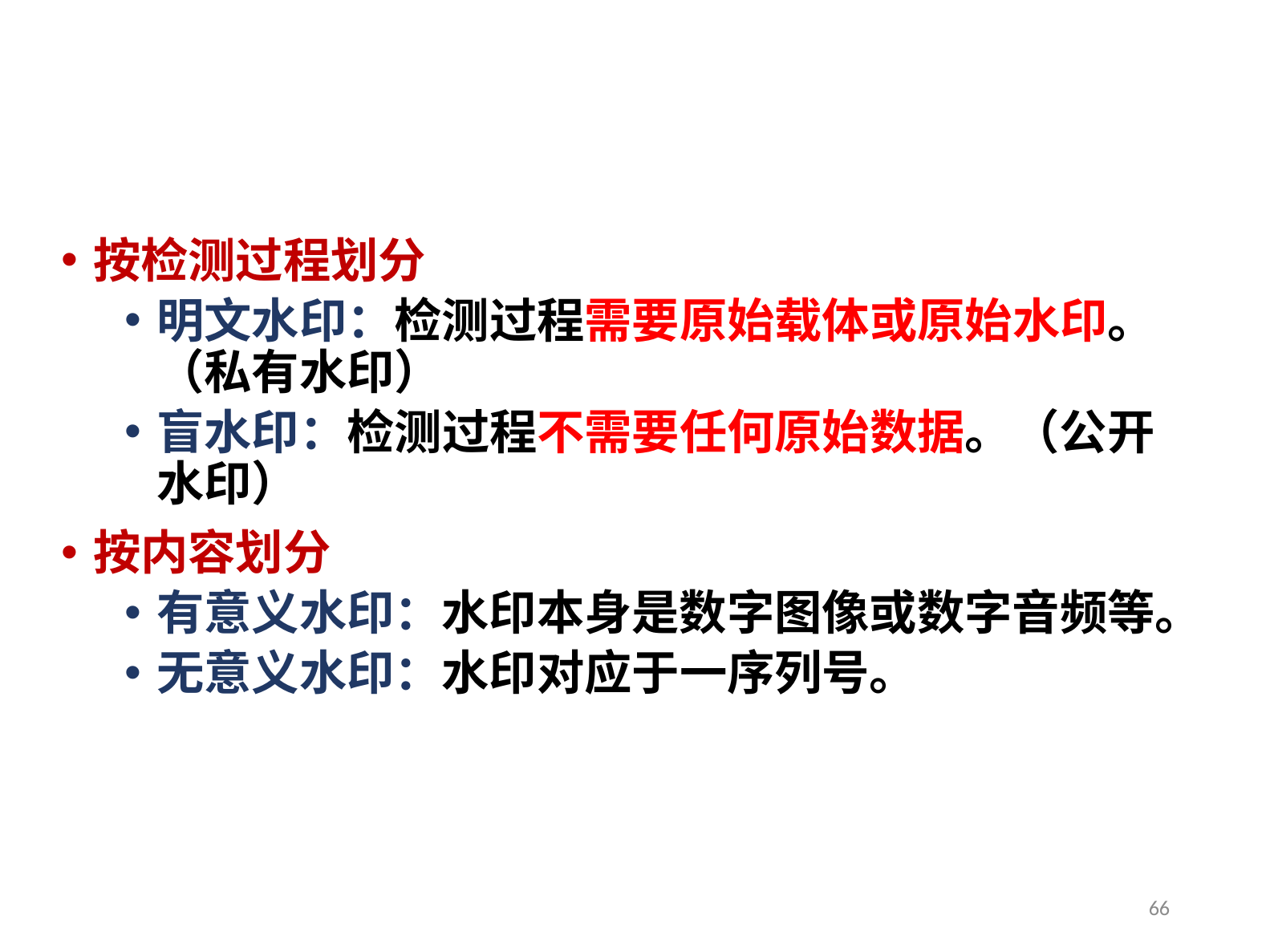

按检测过程划分
明文水印：检测过程需要原始载体或原始水印。（私有水印）
盲水印：检测过程不需要任何原始数据。（公开水印）
按内容划分
有意义水印：水印本身是数字图像或数字音频等。
无意义水印：水印对应于一序列号。
66